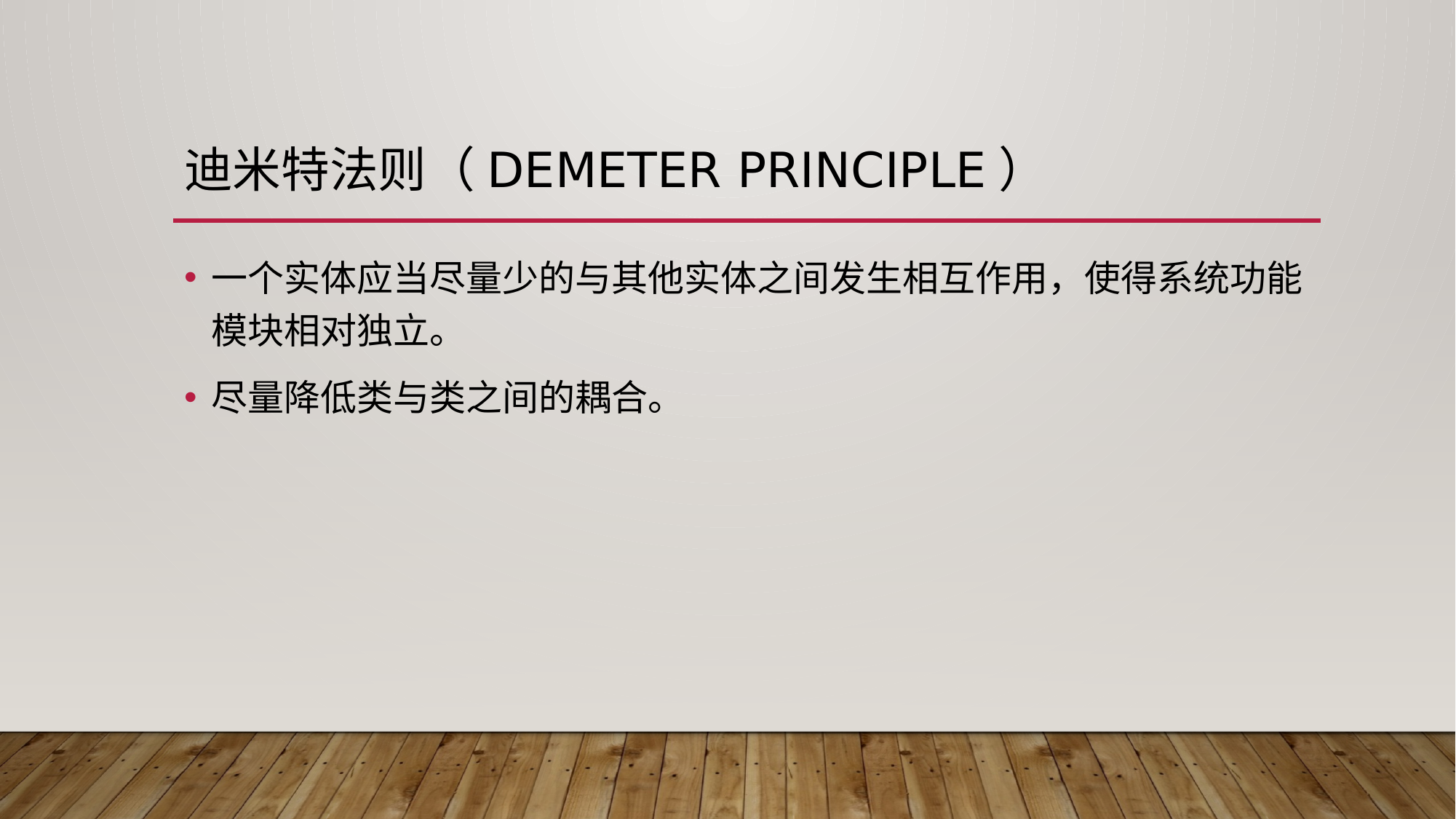

# 迪米特法则（Demeter Principle）
一个实体应当尽量少的与其他实体之间发生相互作用，使得系统功能模块相对独立。
尽量降低类与类之间的耦合。